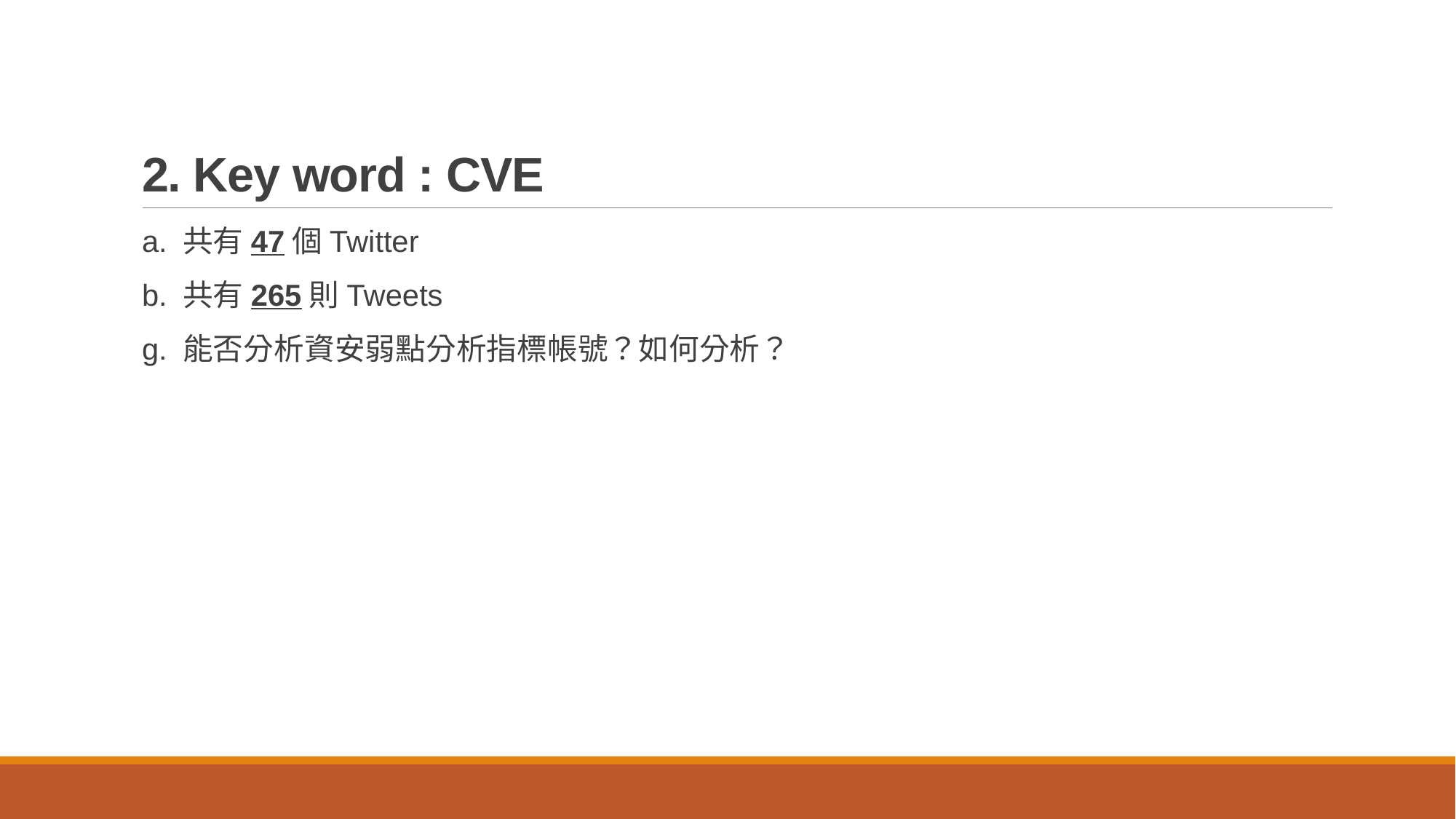

# 2. Key word : CVE
a. 共有47個Twitter
b. 共有265則Tweets
g. 能否分析資安弱點分析指標帳號？如何分析？